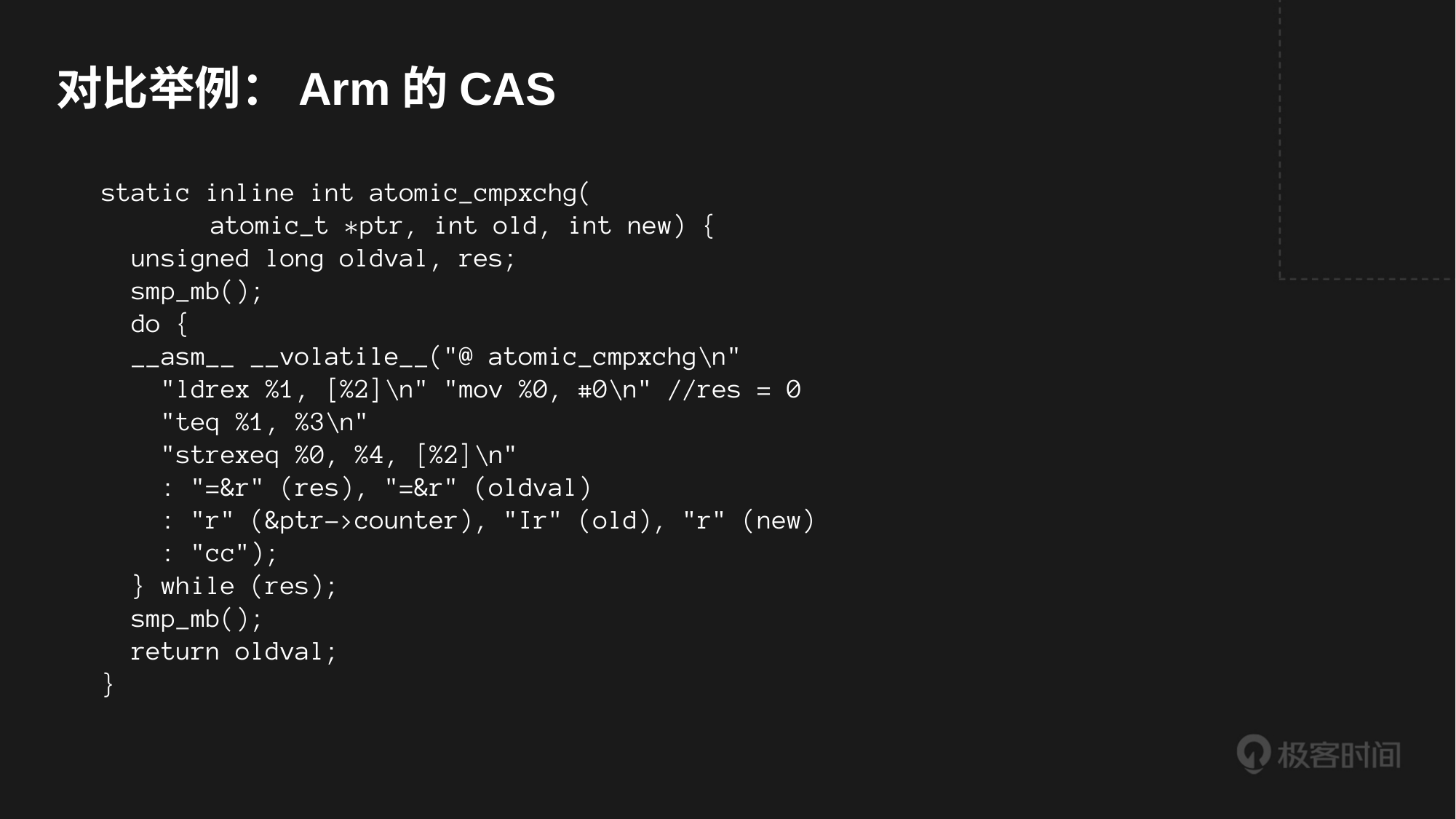

对比举例：Arm的CAS
static inline int atomic_cmpxchg(
	atomic_t *ptr, int old, int new) {
  unsigned long oldval, res;
  smp_mb();
  do {
  __asm__ __volatile__("@ atomic_cmpxchg\n"
    "ldrex %1, [%2]\n" "mov %0, #0\n" //res = 0
    "teq %1, %3\n"
    "strexeq %0, %4, [%2]\n"
    : "=&r" (res), "=&r" (oldval)
    : "r" (&ptr->counter), "Ir" (old), "r" (new)
    : "cc");
  } while (res);
  smp_mb();
  return oldval;
}